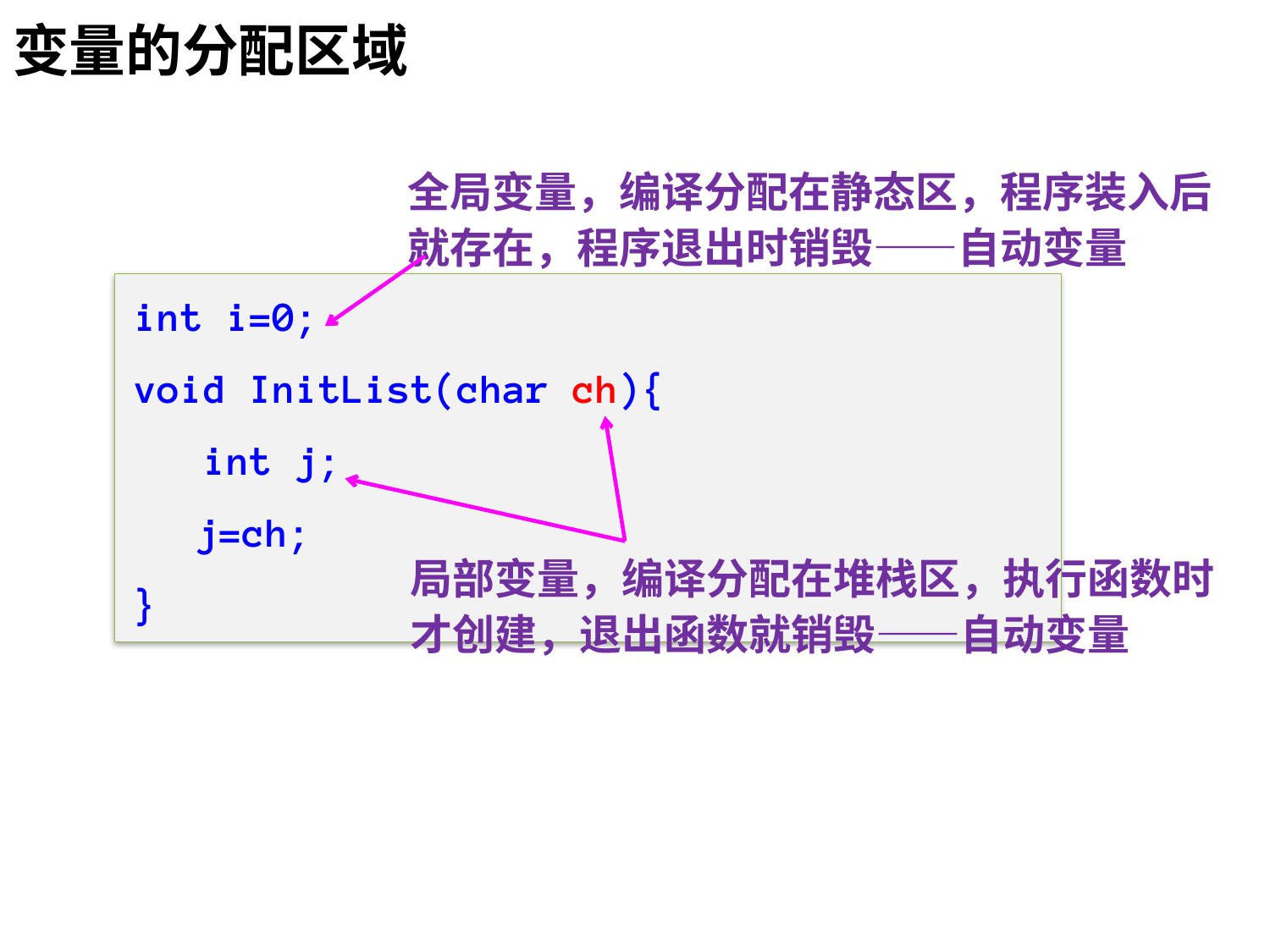

变量的分配区域
全局变量，编译分配在静态区，程序装入后就存在，程序退出时销毁——自动变量

int i=0;
void InitList(char ch){
   int j;
　 j=ch;
}
局部变量，编译分配在堆栈区，执行函数时才创建，退出函数就销毁——自动变量